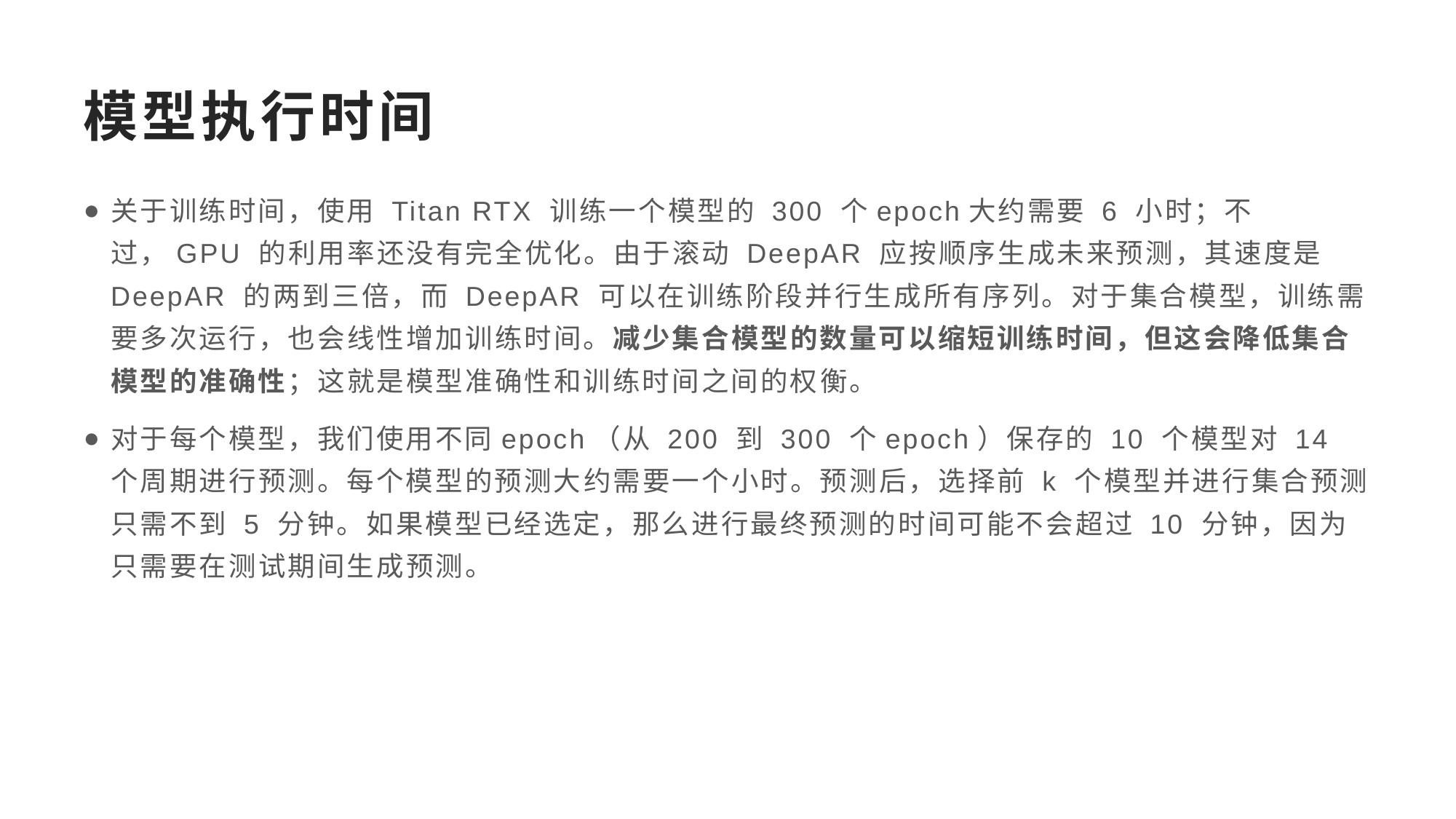

# 模型执行时间
关于训练时间，使用 Titan RTX 训练一个模型的 300 个epoch大约需要 6 小时；不过，GPU 的利用率还没有完全优化。由于滚动 DeepAR 应按顺序生成未来预测，其速度是 DeepAR 的两到三倍，而 DeepAR 可以在训练阶段并行生成所有序列。对于集合模型，训练需要多次运行，也会线性增加训练时间。减少集合模型的数量可以缩短训练时间，但这会降低集合模型的准确性；这就是模型准确性和训练时间之间的权衡。
对于每个模型，我们使用不同epoch（从 200 到 300 个epoch）保存的 10 个模型对 14 个周期进行预测。每个模型的预测大约需要一个小时。预测后，选择前 k 个模型并进行集合预测只需不到 5 分钟。如果模型已经选定，那么进行最终预测的时间可能不会超过 10 分钟，因为只需要在测试期间生成预测。